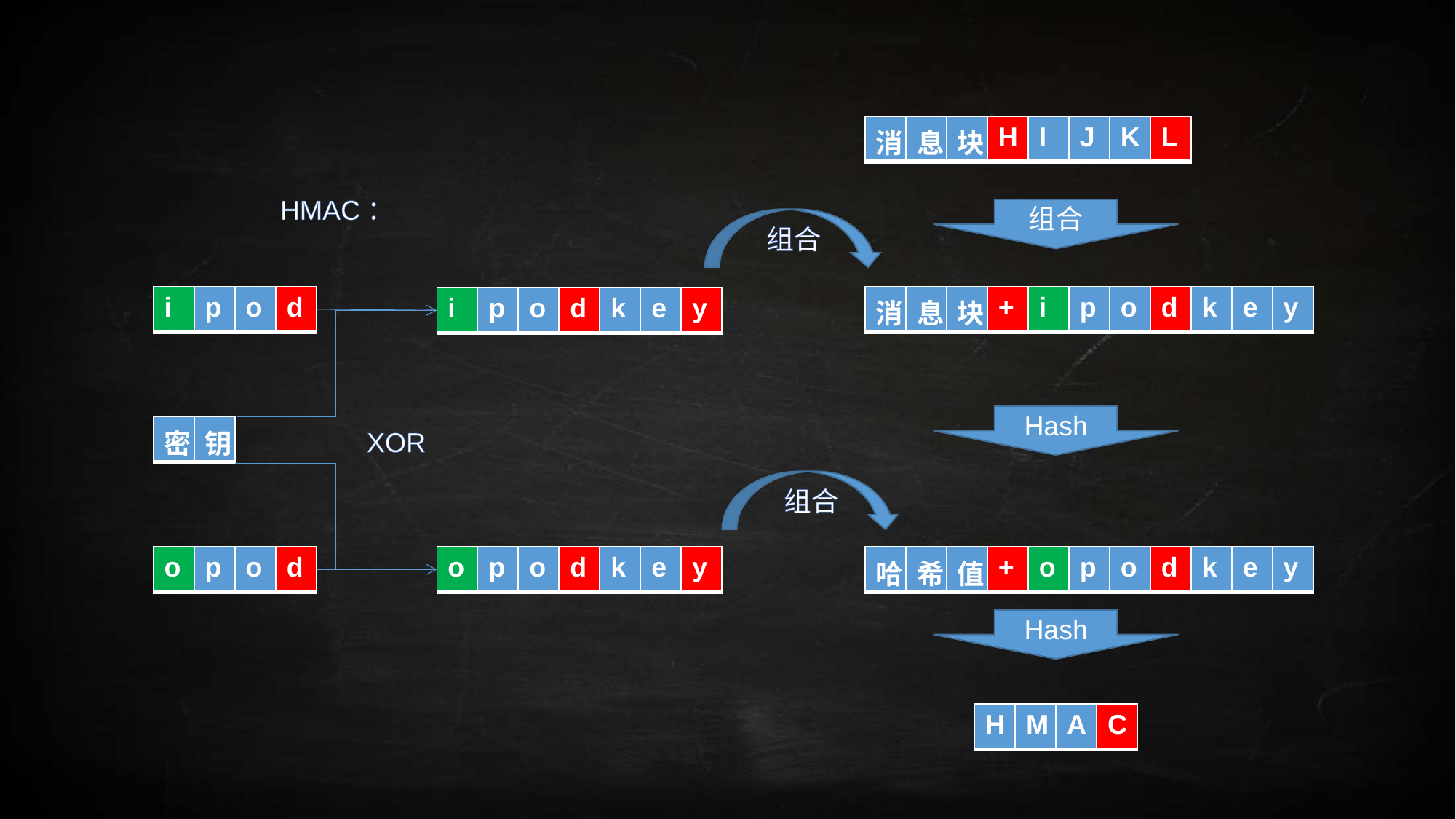

| 消 | 息 | 块 | H | I | J | K | L |
| --- | --- | --- | --- | --- | --- | --- | --- |
HMAC：
组合
组合
| i | p | o | d |
| --- | --- | --- | --- |
| 消 | 息 | 块 | + | i | p | o | d | k | e | y |
| --- | --- | --- | --- | --- | --- | --- | --- | --- | --- | --- |
| i | p | o | d | k | e | y |
| --- | --- | --- | --- | --- | --- | --- |
Hash
| 密 | 钥 |
| --- | --- |
XOR
组合
| o | p | o | d |
| --- | --- | --- | --- |
| o | p | o | d | k | e | y |
| --- | --- | --- | --- | --- | --- | --- |
| 哈 | 希 | 值 | + | o | p | o | d | k | e | y |
| --- | --- | --- | --- | --- | --- | --- | --- | --- | --- | --- |
Hash
| H | M | A | C |
| --- | --- | --- | --- |